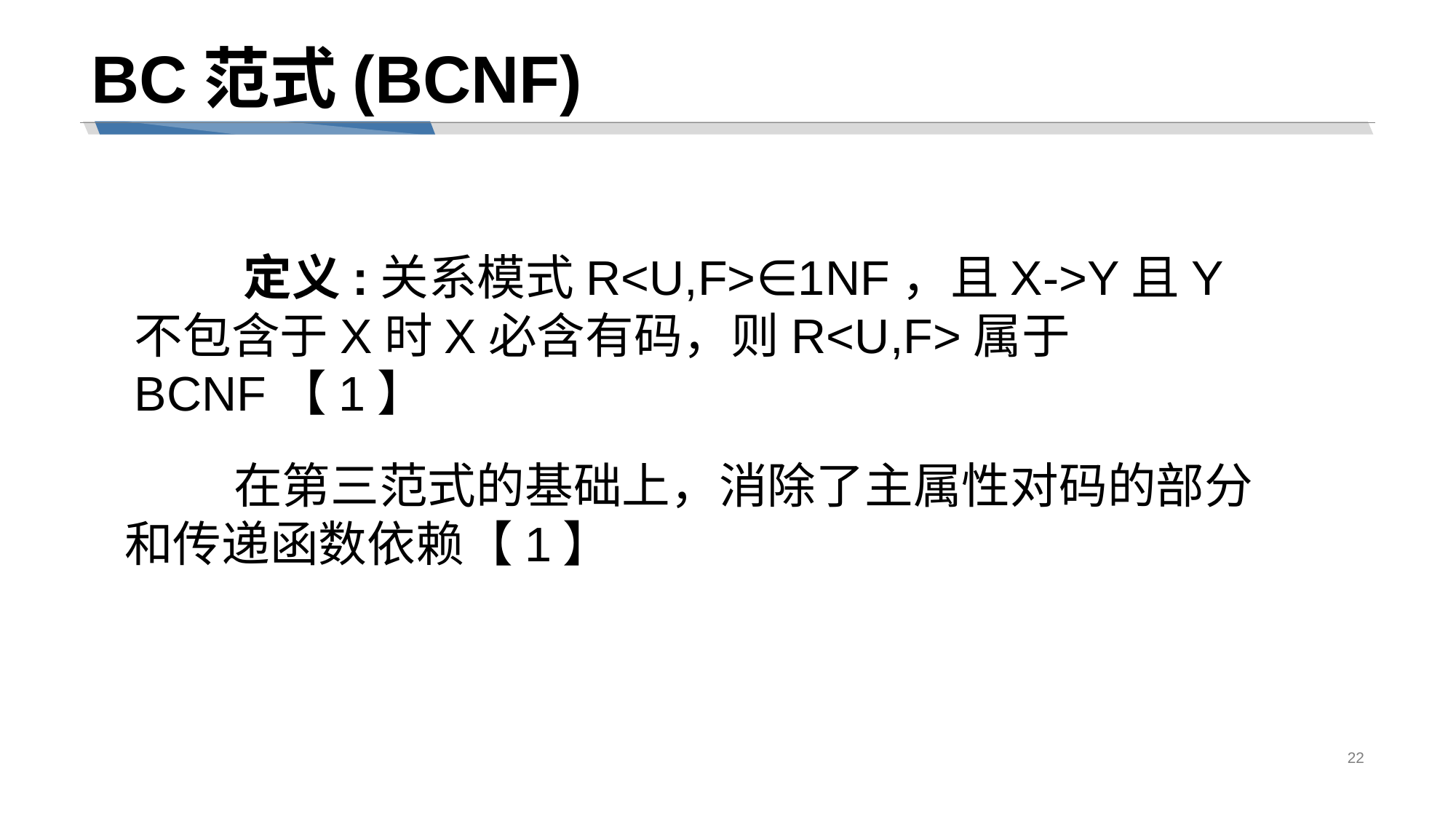

# BC范式(BCNF)
	定义:关系模式R<U,F>∈1NF，且X->Y且Y不包含于X时X必含有码，则R<U,F>属于BCNF【1】
	在第三范式的基础上，消除了主属性对码的部分和传递函数依赖【1】
22